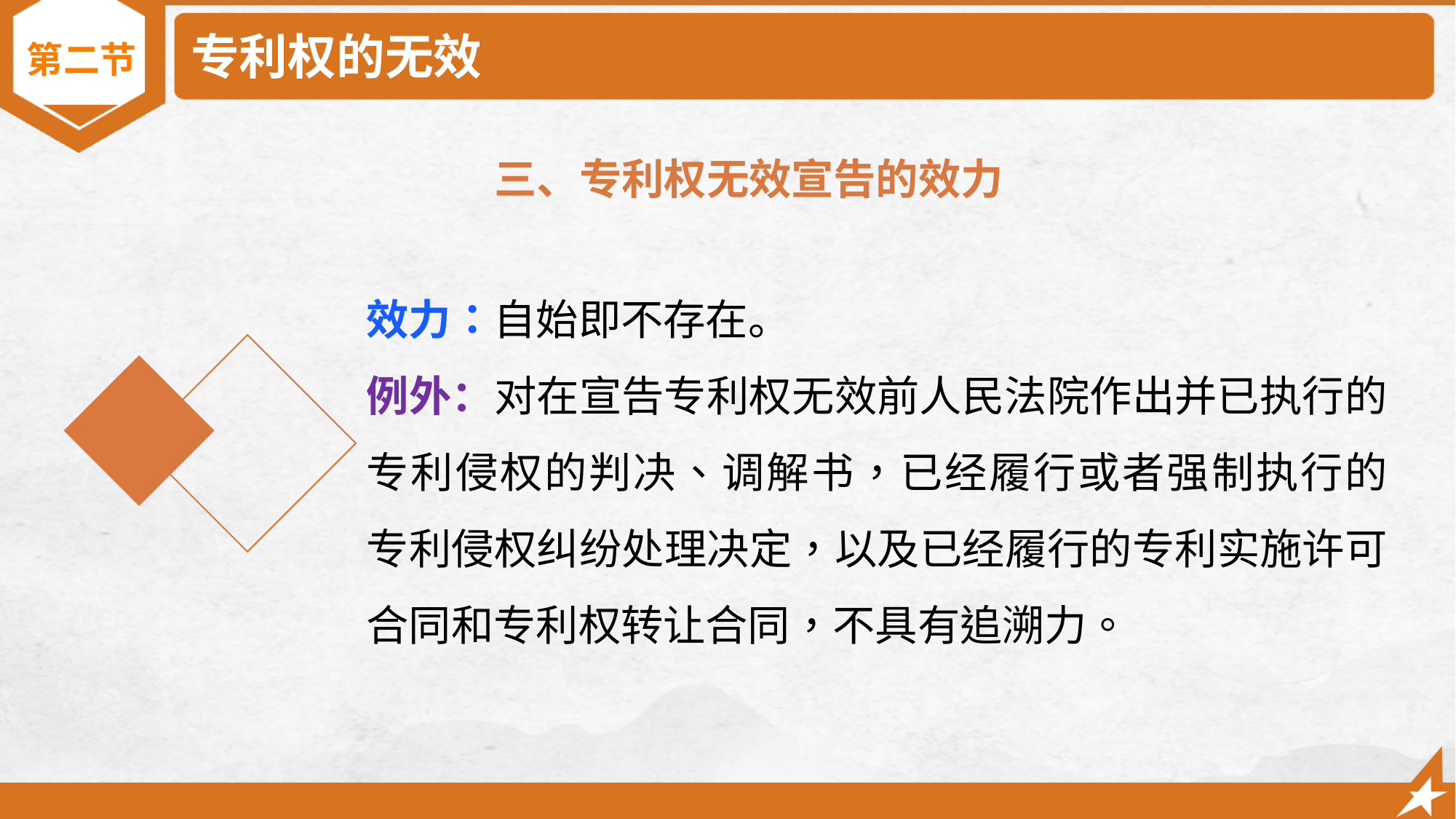

# 专利权的无效
第二节
三、专利权无效宣告的效力
效力：自始即不存在。
例外：对在宣告专利权无效前人民法院作出并已执行的专利侵权的判决、调解书，已经履行或者强制执行的 专利侵权纠纷处理决定，以及已经履行的专利实施许可合同和专利权转让合同，不具有追溯力。